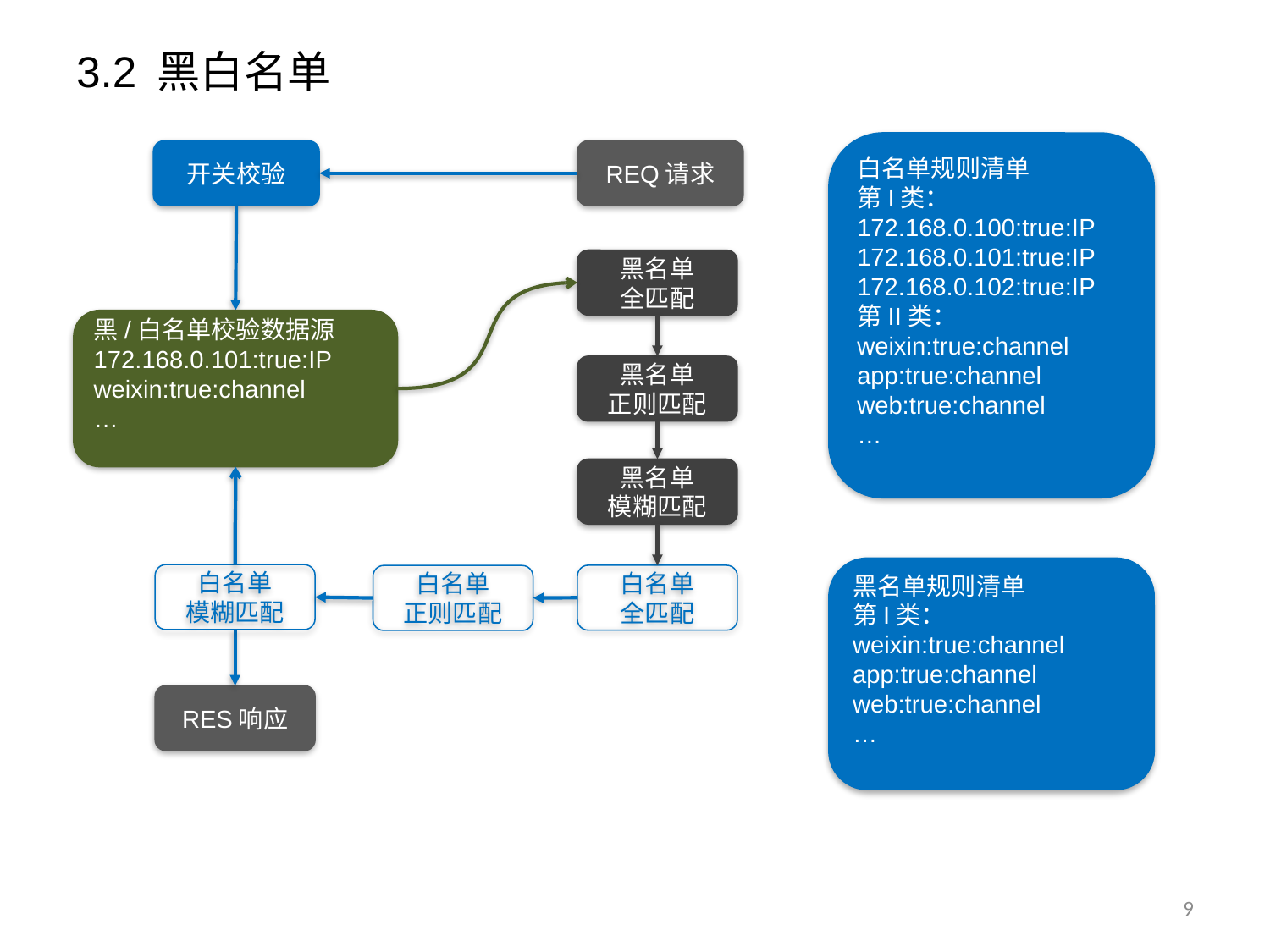

# 3.2 黑白名单
白名单规则清单
第I类：
172.168.0.100:true:IP
172.168.0.101:true:IP
172.168.0.102:true:IP
第II类：
weixin:true:channel
app:true:channel
web:true:channel
…

开关校验
REQ请求
黑名单
全匹配
黑/白名单校验数据源
172.168.0.101:true:IP
weixin:true:channel
…

黑名单
正则匹配
黑名单
模糊匹配
黑名单规则清单
第I类：
weixin:true:channel
app:true:channel
web:true:channel
…

白名单
模糊匹配
白名单
全匹配
白名单
正则匹配
RES响应
9